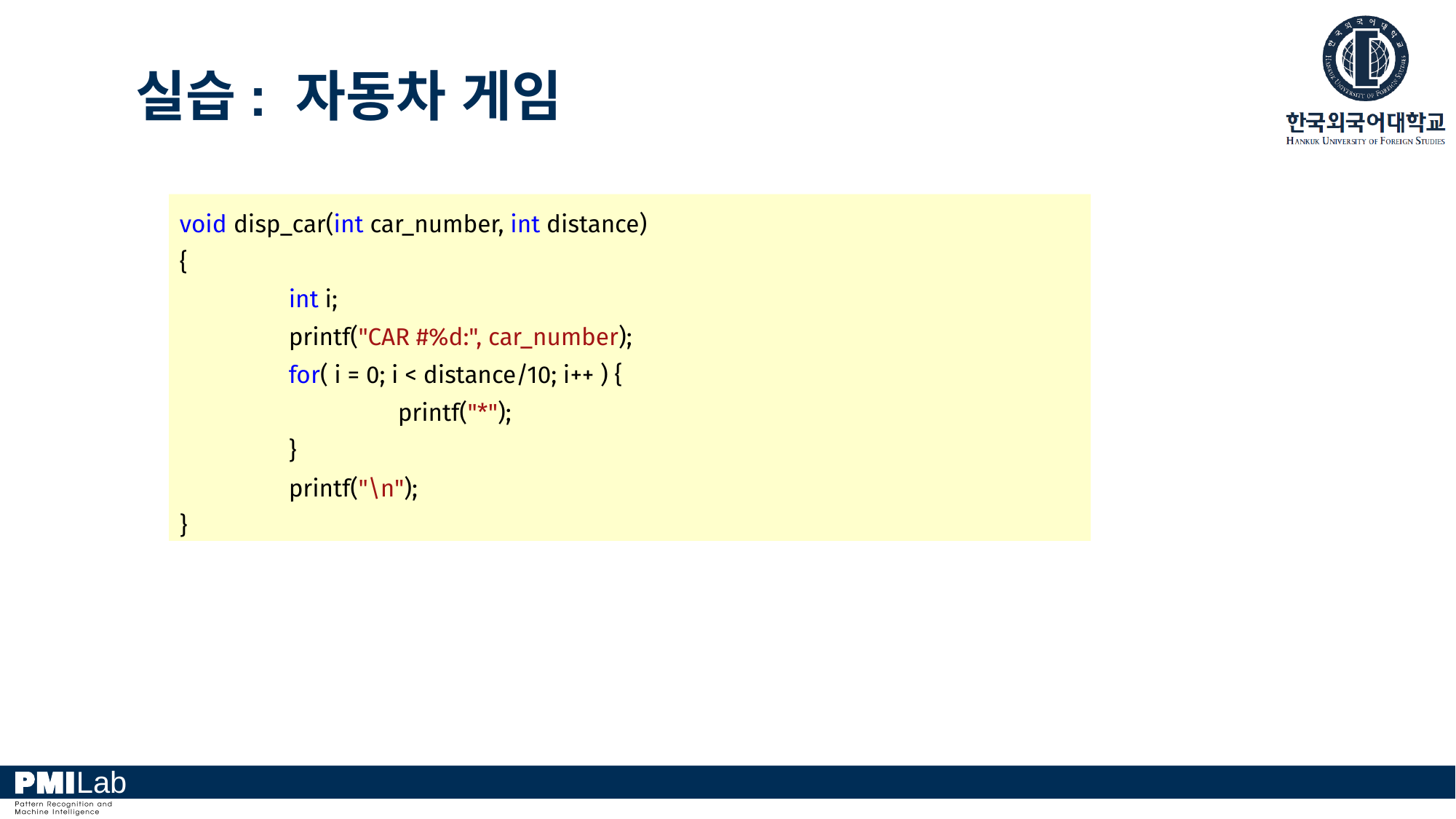

# 실습: 자동차 게임
void disp_car(int car_number, int distance)
{
	int i;
	printf("CAR #%d:", car_number);
	for( i = 0; i < distance/10; i++ ) {
		printf("*");
	}
	printf("\n");
}
CAR #1:****
CAR #2:
---------------------
CAR #1:******
CAR #2:****
---------------------
CAR #1:******
CAR #2:**********
---------------------
CAR #1:**************
CAR #2:*******************
---------------------
CAR #1:***********************
CAR #2:**********************
---------------------
CAR #1:*****************************
CAR #2:****************************
---------------------